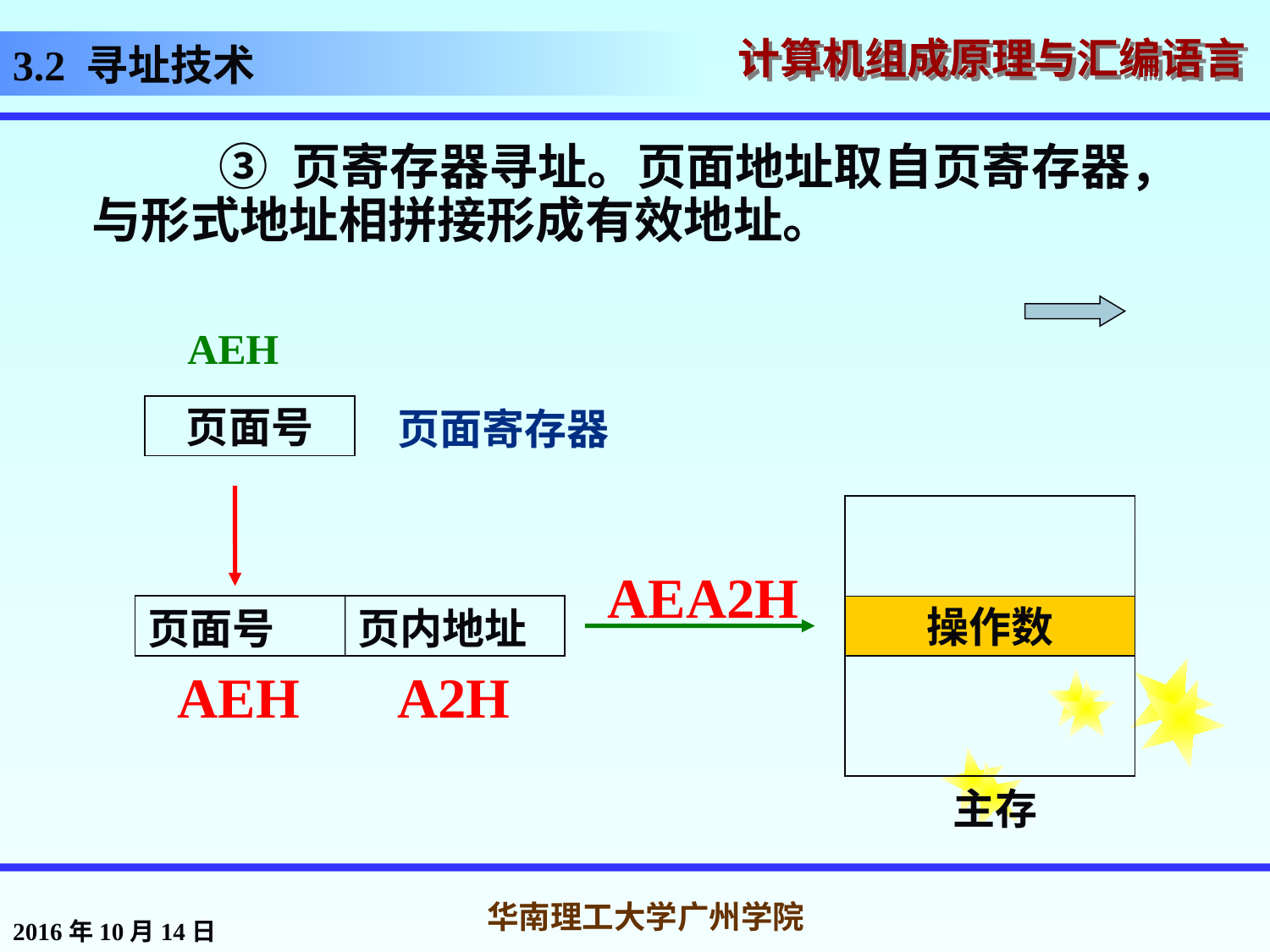

3.2 寻址技术
		③ 页寄存器寻址。页面地址取自页寄存器，与形式地址相拼接形成有效地址。

AEH
页面号
页面寄存器

AEA2H

页面号

页内地址
操作数

AEH
A2H
主存
2016年10月14日
华南理工大学广州学院